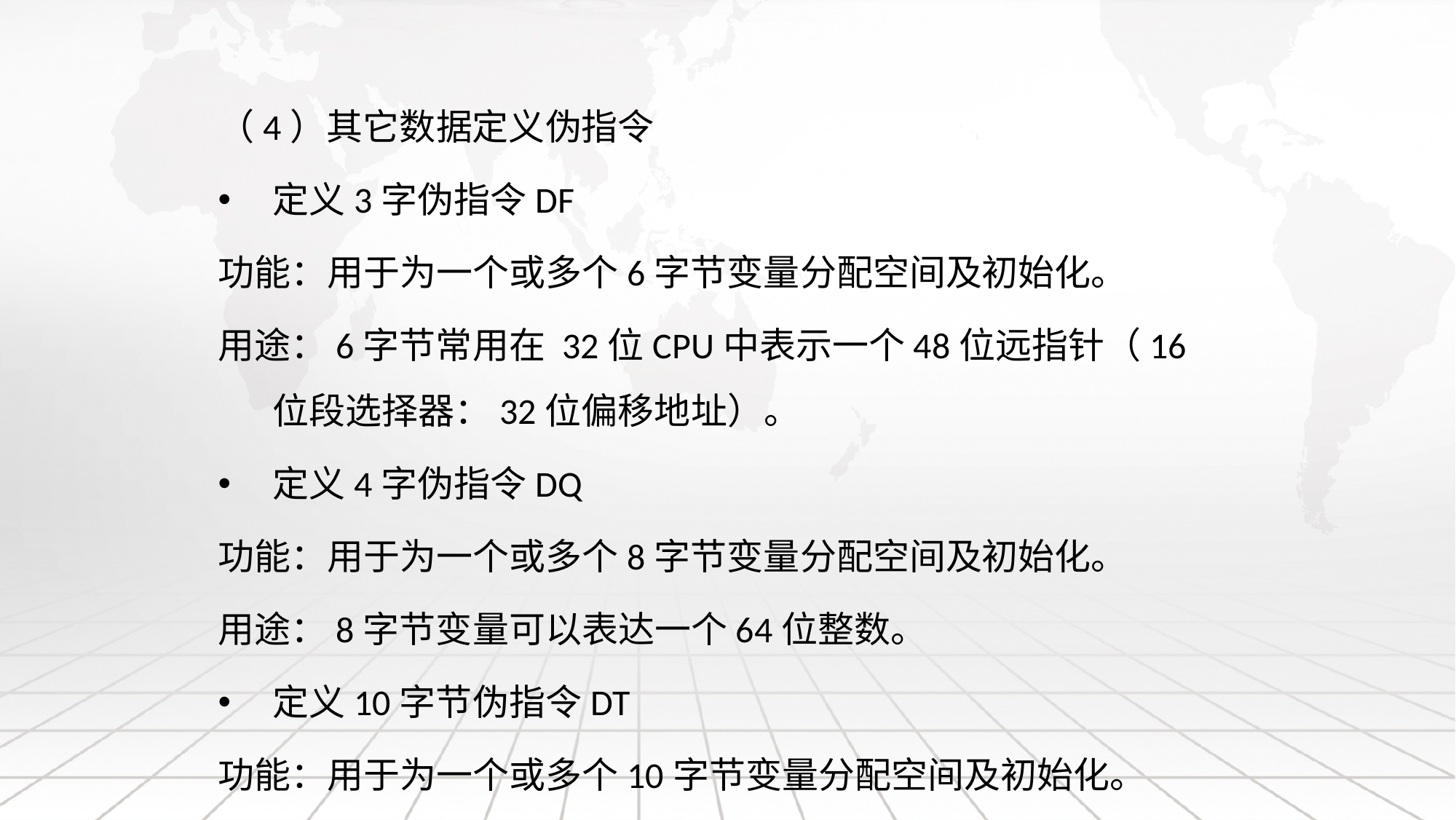

（4）其它数据定义伪指令
定义3字伪指令DF
功能：用于为一个或多个6字节变量分配空间及初始化。
用途：6字节常用在 32位CPU中表示一个48位远指针（16位段选择器：32位偏移地址）。
定义4字伪指令DQ
功能：用于为一个或多个8字节变量分配空间及初始化。
用途：8字节变量可以表达一个64位整数。
定义10字节伪指令DT
功能：用于为一个或多个10字节变量分配空间及初始化。